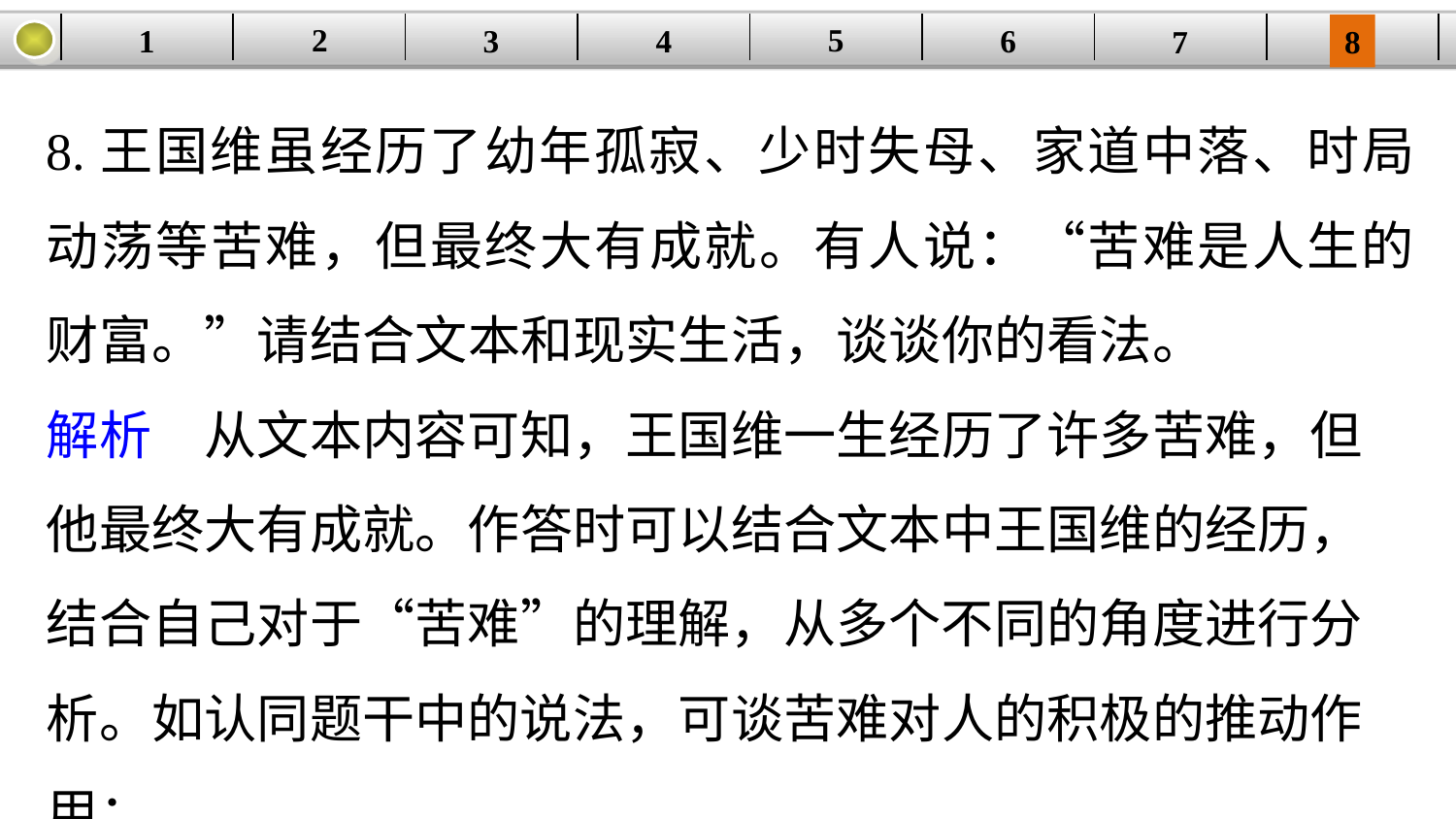

5
2
1
4
6
|  |  |  |  |  |  |  |  |
| --- | --- | --- | --- | --- | --- | --- | --- |
3
8
7

8.王国维虽经历了幼年孤寂、少时失母、家道中落、时局动荡等苦难，但最终大有成就。有人说：“苦难是人生的财富。”请结合文本和现实生活，谈谈你的看法。
解析　从文本内容可知，王国维一生经历了许多苦难，但他最终大有成就。作答时可以结合文本中王国维的经历，结合自己对于“苦难”的理解，从多个不同的角度进行分析。如认同题干中的说法，可谈苦难对人的积极的推动作用；